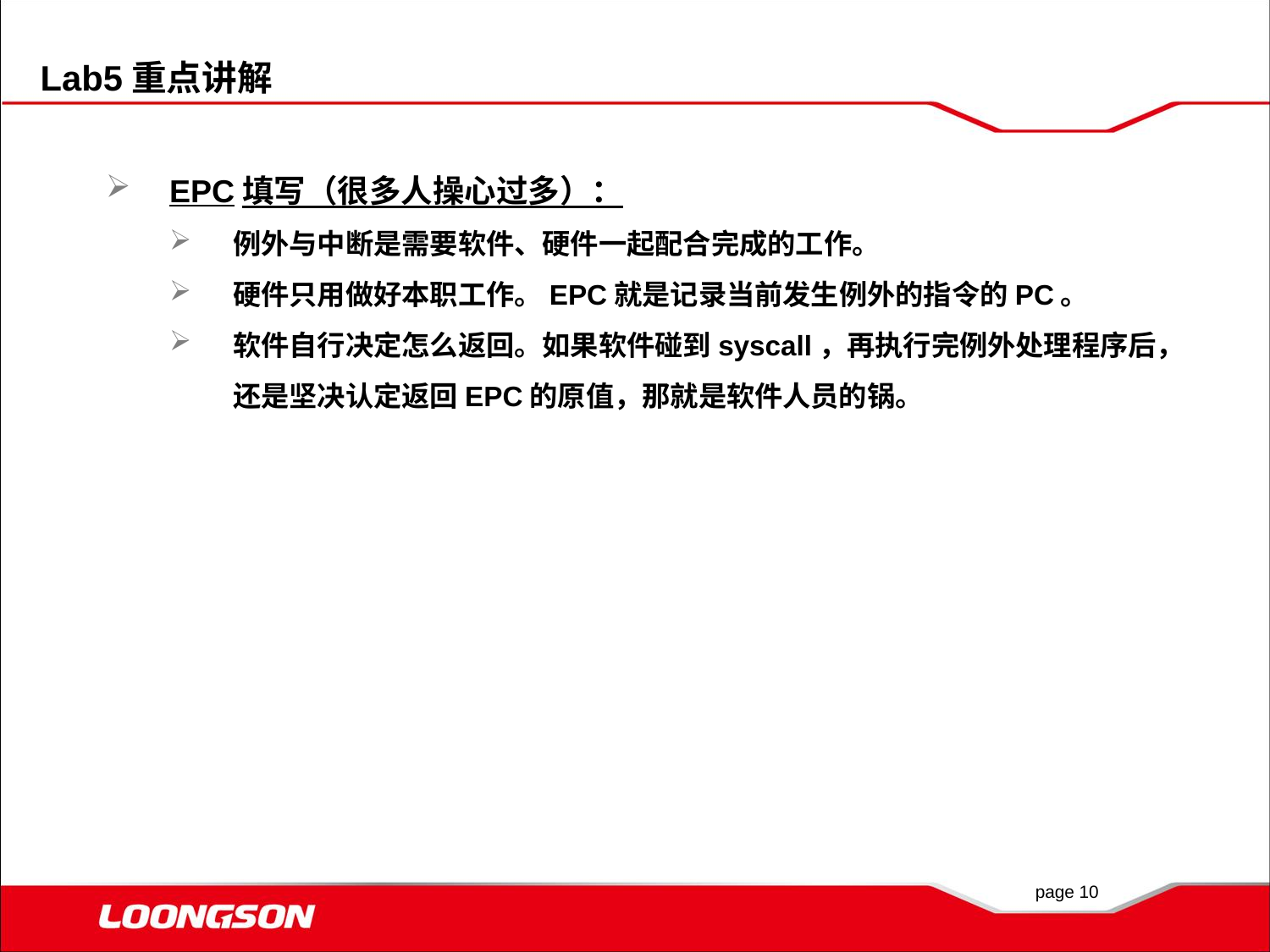

Lab5重点讲解
EPC填写（很多人操心过多）：
例外与中断是需要软件、硬件一起配合完成的工作。
硬件只用做好本职工作。EPC就是记录当前发生例外的指令的PC。
软件自行决定怎么返回。如果软件碰到syscall，再执行完例外处理程序后，还是坚决认定返回EPC的原值，那就是软件人员的锅。
page 10